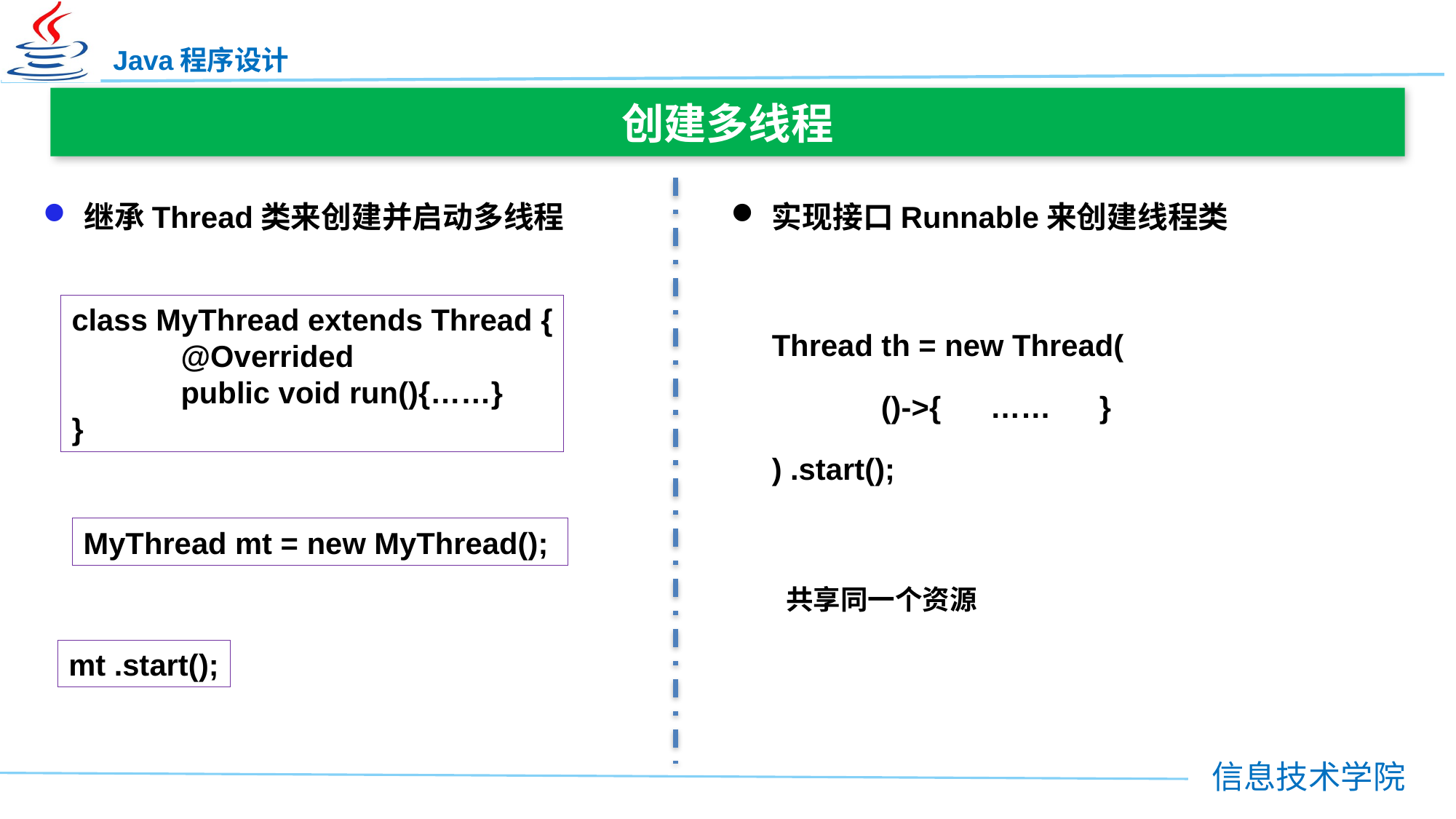

创建多线程
继承Thread类来创建并启动多线程
实现接口Runnable来创建线程类
class MyThread extends Thread {
	@Overrided
	public void run(){……}
}
Thread th = new Thread(
	()->{	……	}
) .start();
MyThread mt = new MyThread();
共享同一个资源
mt .start();